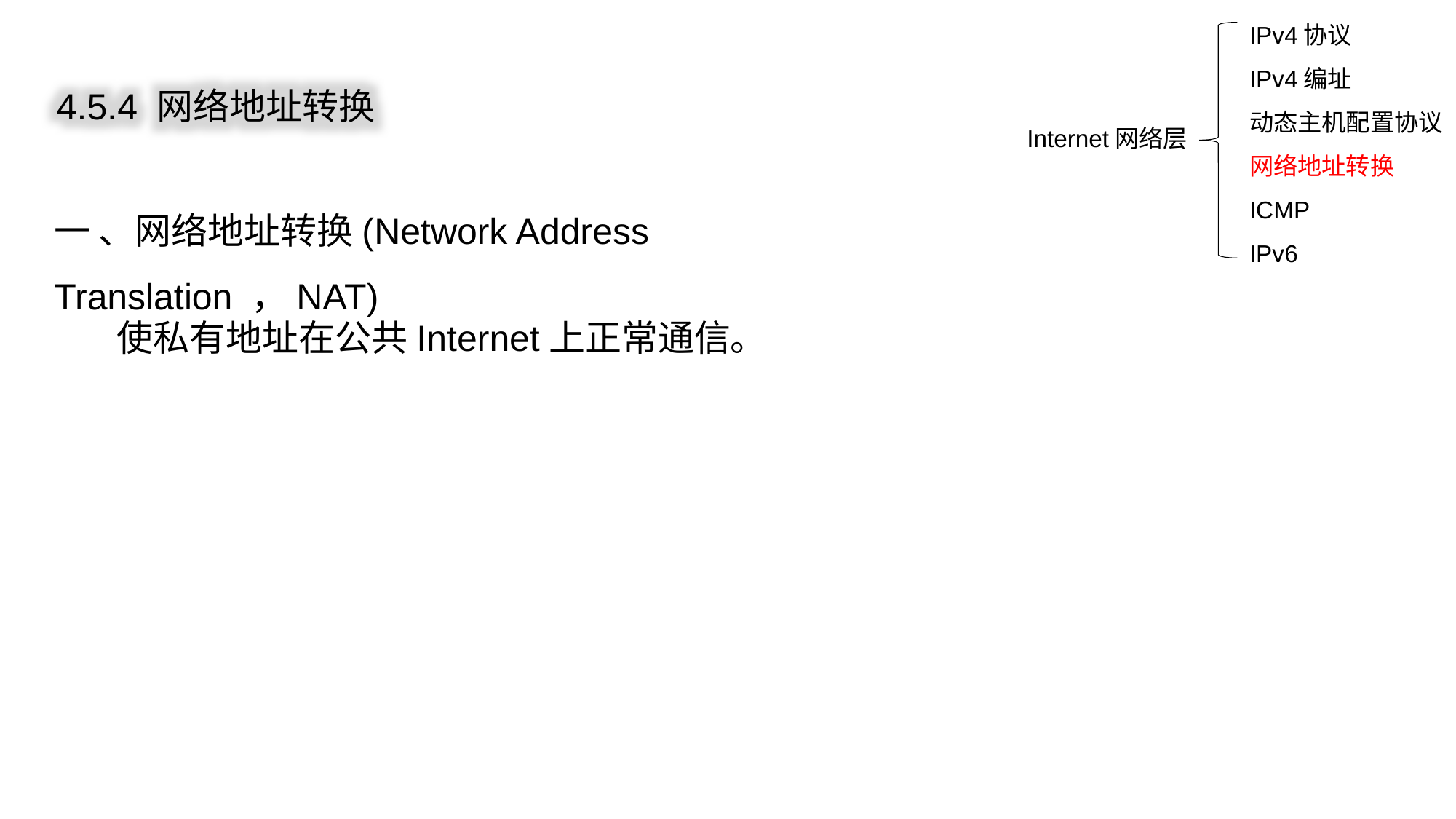

IPv4协议
IPv4编址
动态主机配置协议
网络地址转换
ICMP
IPv6

4.5.4 网络地址转换
Internet网络层
一 、网络地址转换(Network Address Translation ，NAT)
使私有地址在公共Internet上正常通信。